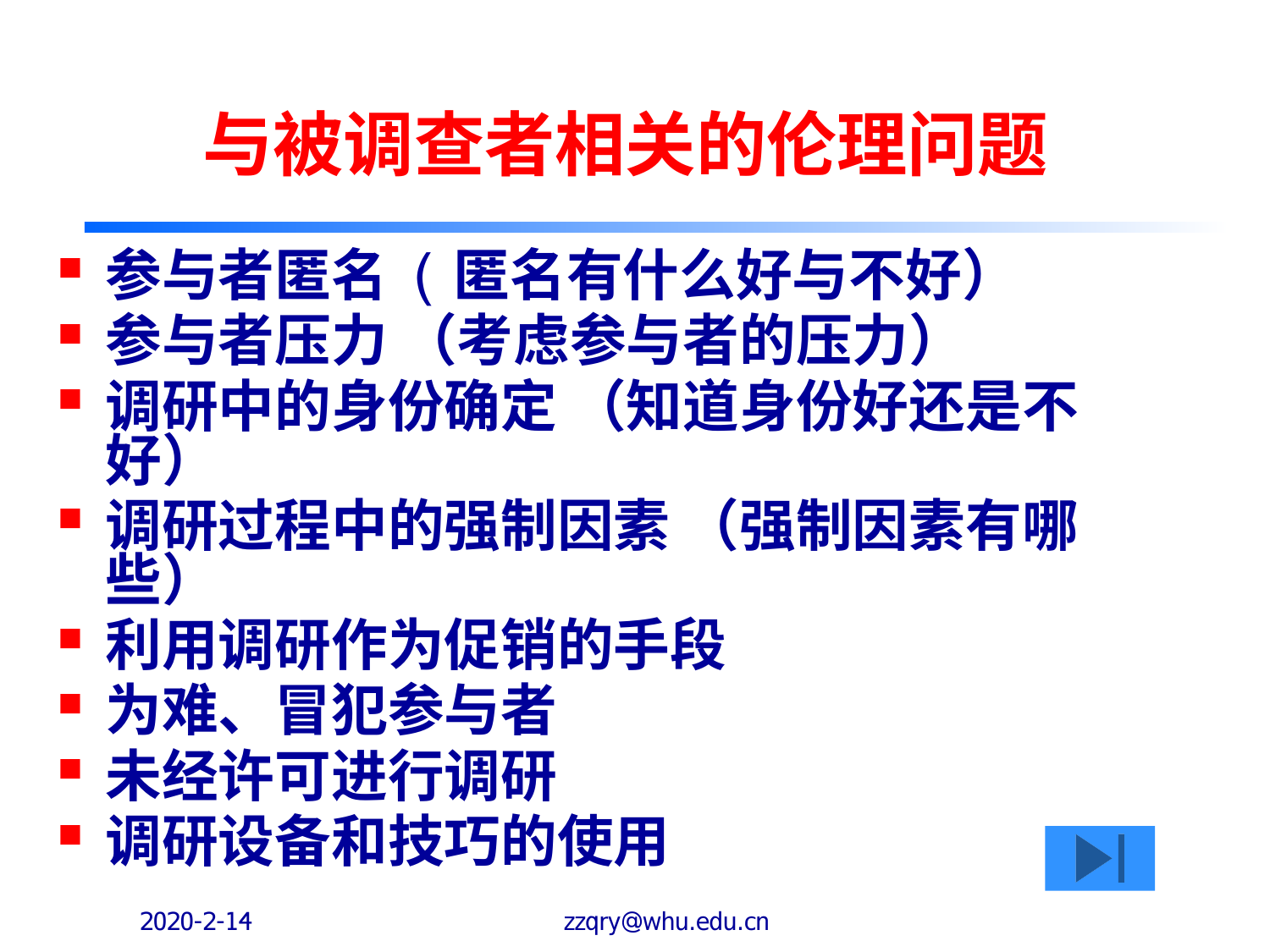

# 与被调查者相关的伦理问题
参与者匿名 (匿名有什么好与不好）
参与者压力 （考虑参与者的压力）
调研中的身份确定 （知道身份好还是不好）
调研过程中的强制因素 （强制因素有哪些）
利用调研作为促销的手段
为难、冒犯参与者
未经许可进行调研
调研设备和技巧的使用

2020-2-14
zzqry@whu.edu.cn